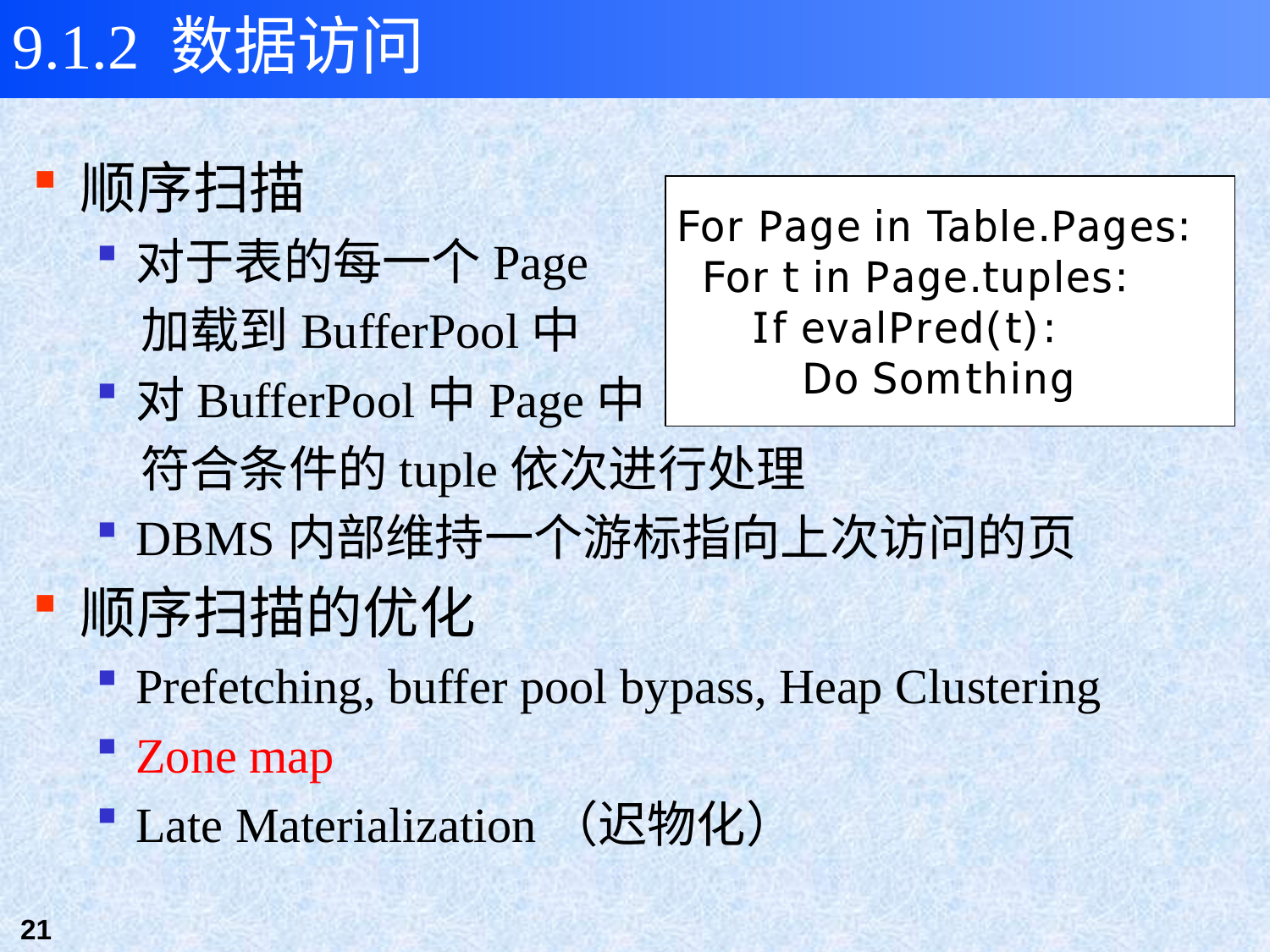

9.1.2 数据访问

顺序扫描
对于表的每一个Page
   加载到BufferPool中
对BufferPool中Page中
   符合条件的tuple依次进行处理
DBMS内部维持一个游标指向上次访问的页
顺序扫描的优化
Prefetching, buffer pool bypass, Heap Clustering
Zone map
Late Materialization（迟物化）

For Page in Table.Pages:
  For t in Page.tuples:
      If evalPred(t):
          Do Somthing